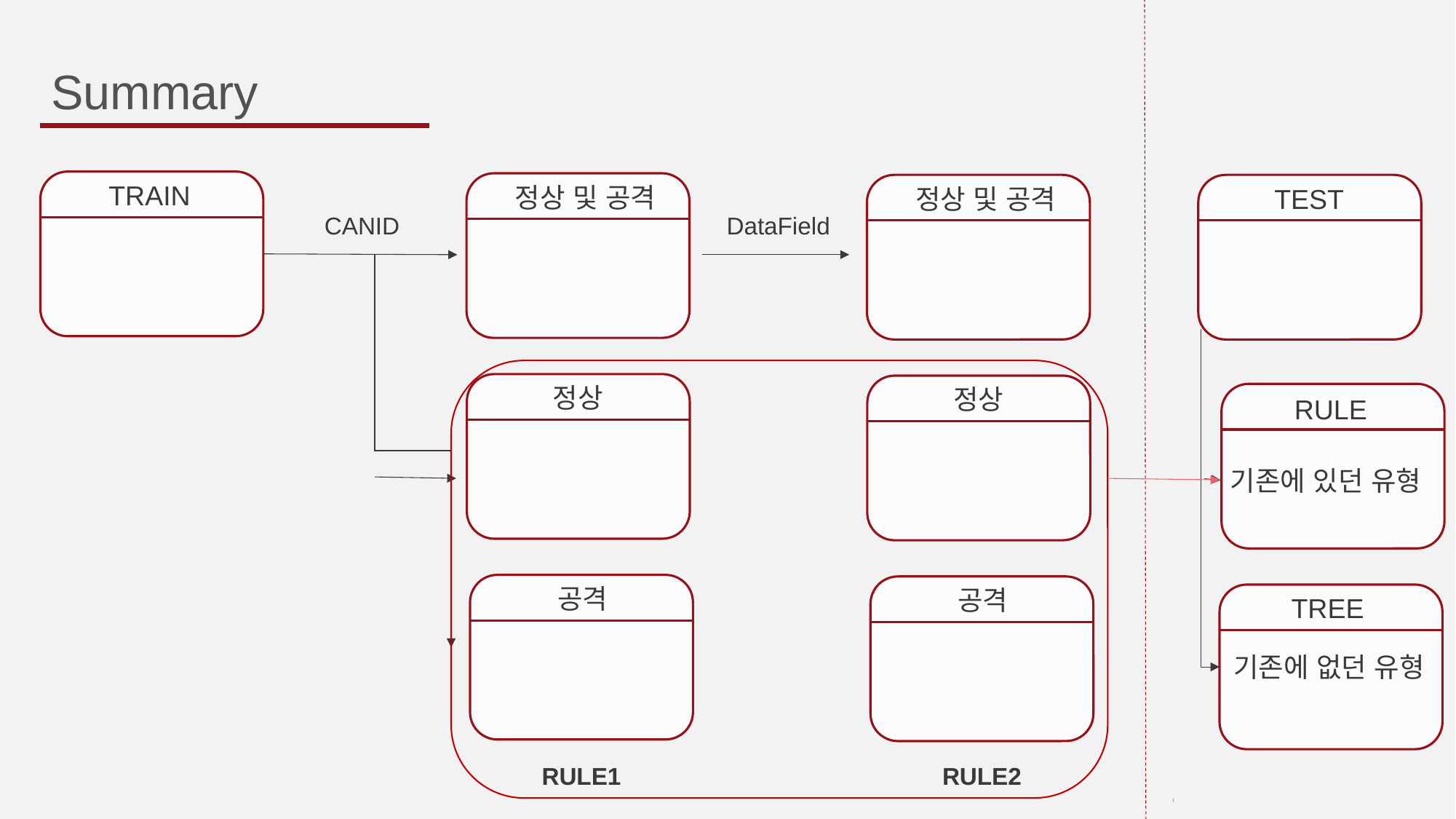

Summary

     TRAIN

 정상 및 공격

 정상 및 공격
      TEST
CANID
DataField

        정상

        정상
r
      RULE
기존에 있던 유형

공격

공격
r
        TREE
기존에 없던 유형
RULE1
RULE2

Copyrightⓒ. Saebyeol Yu. All Rights Reserved.